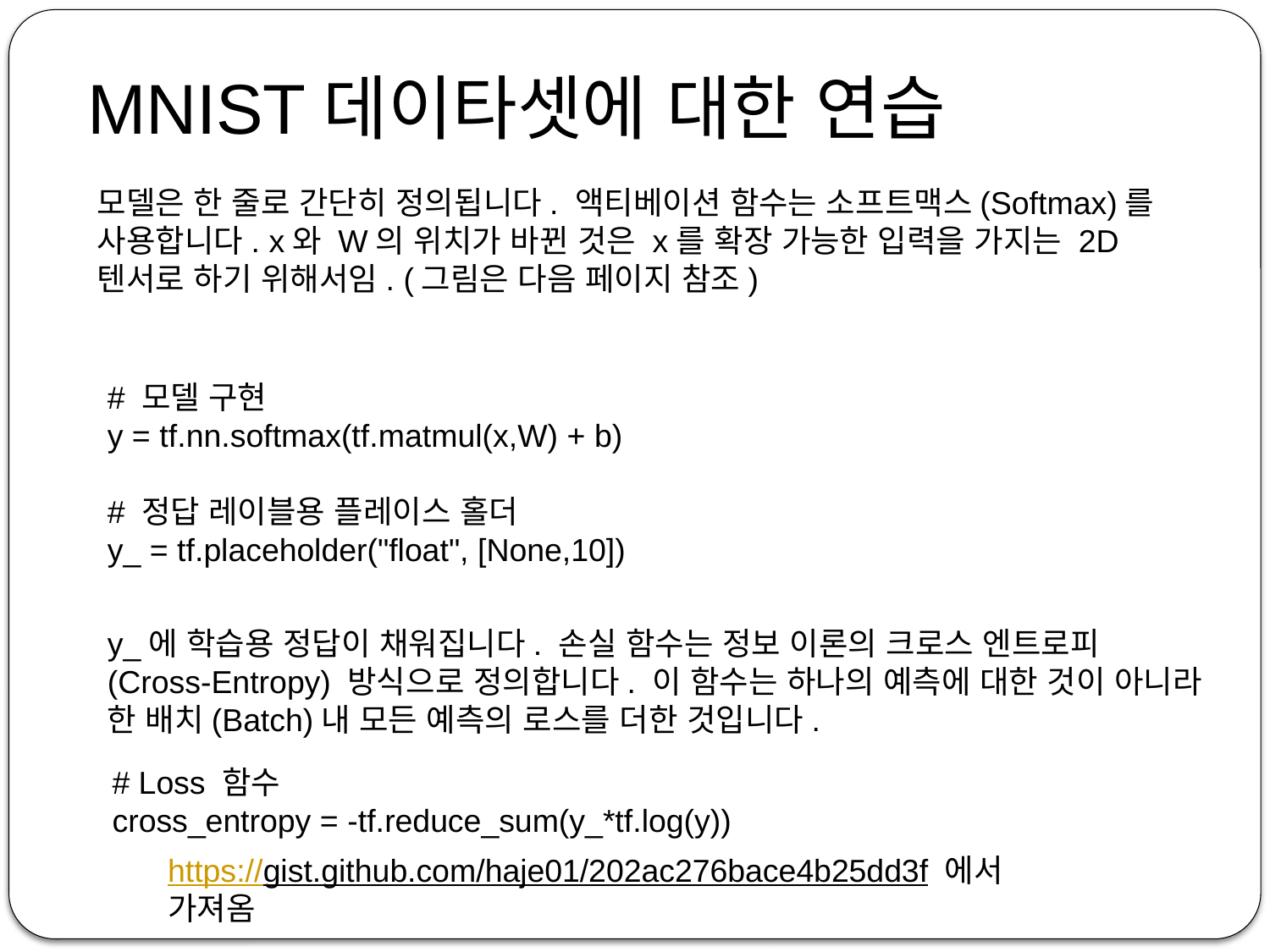

MNIST데이타셋에 대한 연습
모델은 한 줄로 간단히 정의됩니다. 액티베이션 함수는 소프트맥스(Softmax)를 사용합니다. x와 W의 위치가 바뀐 것은 x를 확장 가능한 입력을 가지는 2D텐서로 하기 위해서임. (그림은 다음 페이지 참조)
# 모델 구현
y = tf.nn.softmax(tf.matmul(x,W) + b)

# 정답 레이블용 플레이스 홀더
y_ = tf.placeholder("float", [None,10])
y_에 학습용 정답이 채워집니다. 손실 함수는 정보 이론의 크로스 엔트로피(Cross-Entropy) 방식으로 정의합니다. 이 함수는 하나의 예측에 대한 것이 아니라 한 배치(Batch)내 모든 예측의 로스를 더한 것입니다.

# Loss 함수
cross_entropy = -tf.reduce_sum(y_*tf.log(y))
https://gist.github.com/haje01/202ac276bace4b25dd3f 에서 가져옴